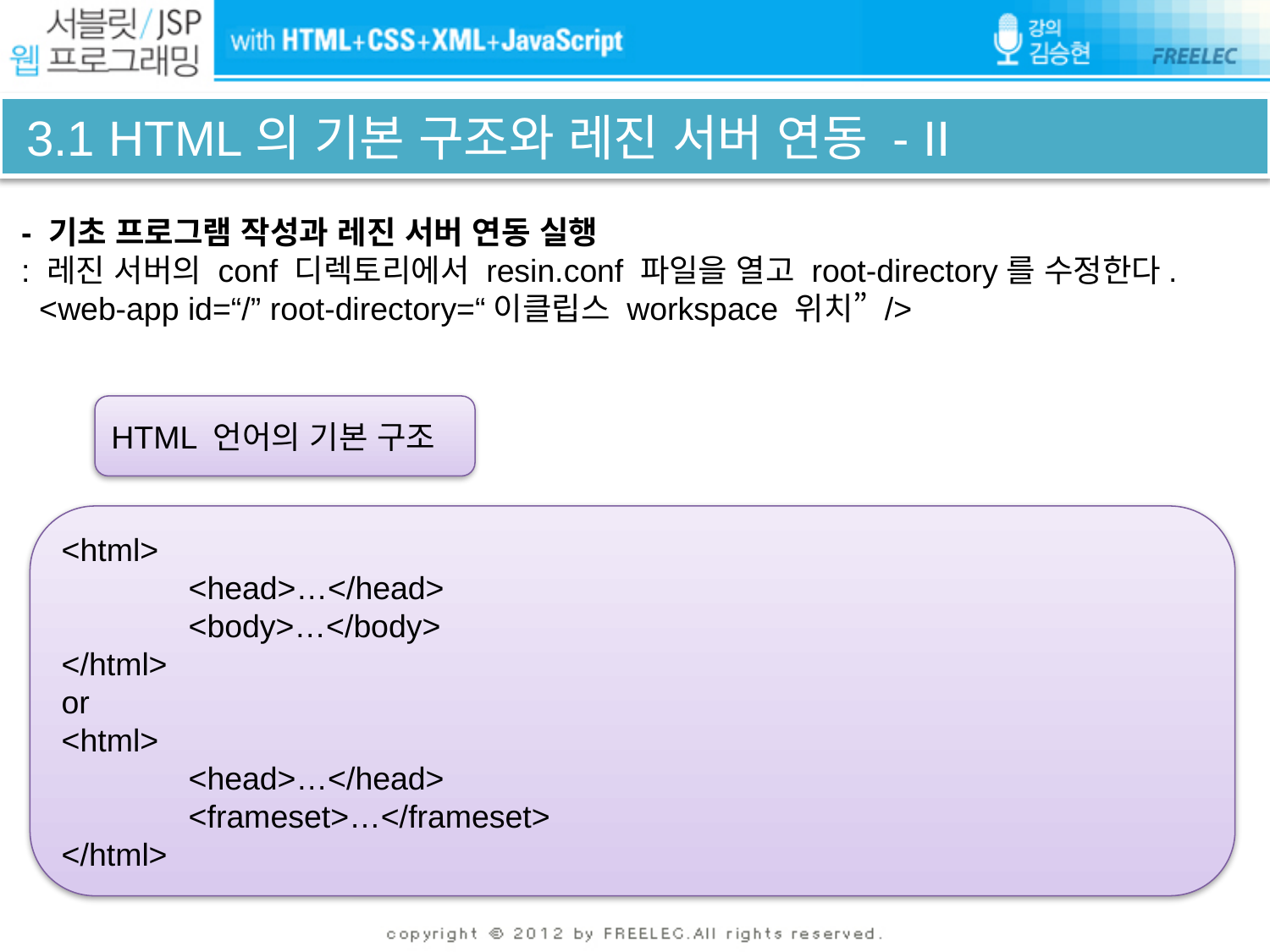

# 3.1 HTML의 기본 구조와 레진 서버 연동 - II
 - 기초 프로그램 작성과 레진 서버 연동 실행
 : 레진 서버의 conf 디렉토리에서 resin.conf 파일을 열고 root-directory를 수정한다.
   <web-app id=“/” root-directory=“이클립스 workspace 위치” />
HTML 언어의 기본 구조
<html>
	<head>…</head>
	<body>…</body>
</html>
or
<html>
	<head>…</head>
	<frameset>…</frameset>
</html>